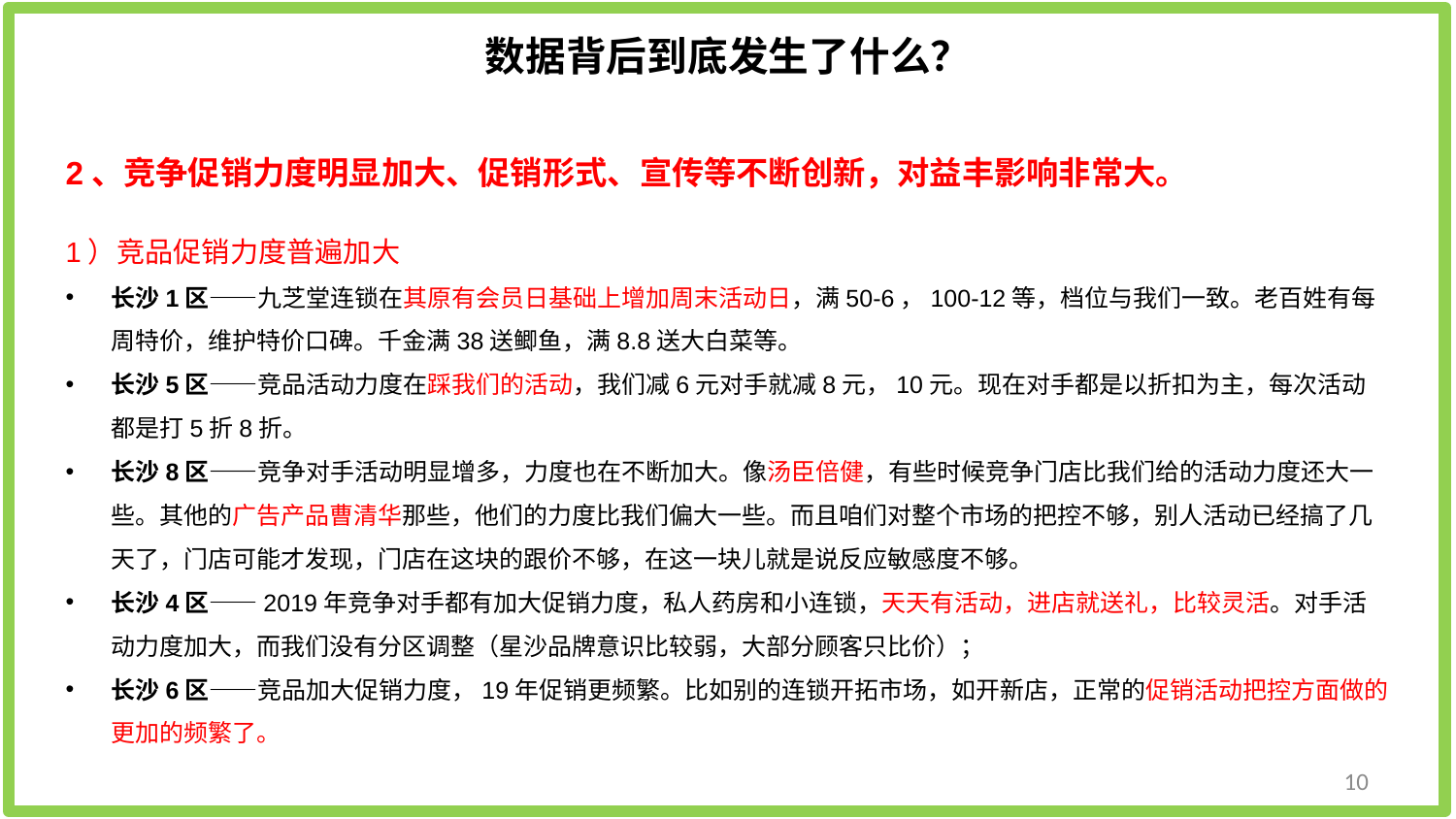

数据背后到底发生了什么？
2、竞争促销力度明显加大、促销形式、宣传等不断创新，对益丰影响非常大。

1）竞品促销力度普遍加大
长沙1区——九芝堂连锁在其原有会员日基础上增加周末活动日，满50-6，100-12等，档位与我们一致。老百姓有每周特价，维护特价口碑。千金满38送鲫鱼，满8.8送大白菜等。
长沙5区——竞品活动力度在踩我们的活动，我们减6元对手就减8元，10元。现在对手都是以折扣为主，每次活动都是打5折8折。
长沙8区——竞争对手活动明显增多，力度也在不断加大。像汤臣倍健，有些时候竞争门店比我们给的活动力度还大一些。其他的广告产品曹清华那些，他们的力度比我们偏大一些。而且咱们对整个市场的把控不够，别人活动已经搞了几天了，门店可能才发现，门店在这块的跟价不够，在这一块儿就是说反应敏感度不够。
长沙4区——2019年竞争对手都有加大促销力度，私人药房和小连锁，天天有活动，进店就送礼，比较灵活。对手活动力度加大，而我们没有分区调整（星沙品牌意识比较弱，大部分顾客只比价）；
长沙6区——竞品加大促销力度，19年促销更频繁。比如别的连锁开拓市场，如开新店，正常的促销活动把控方面做的更加的频繁了。
10